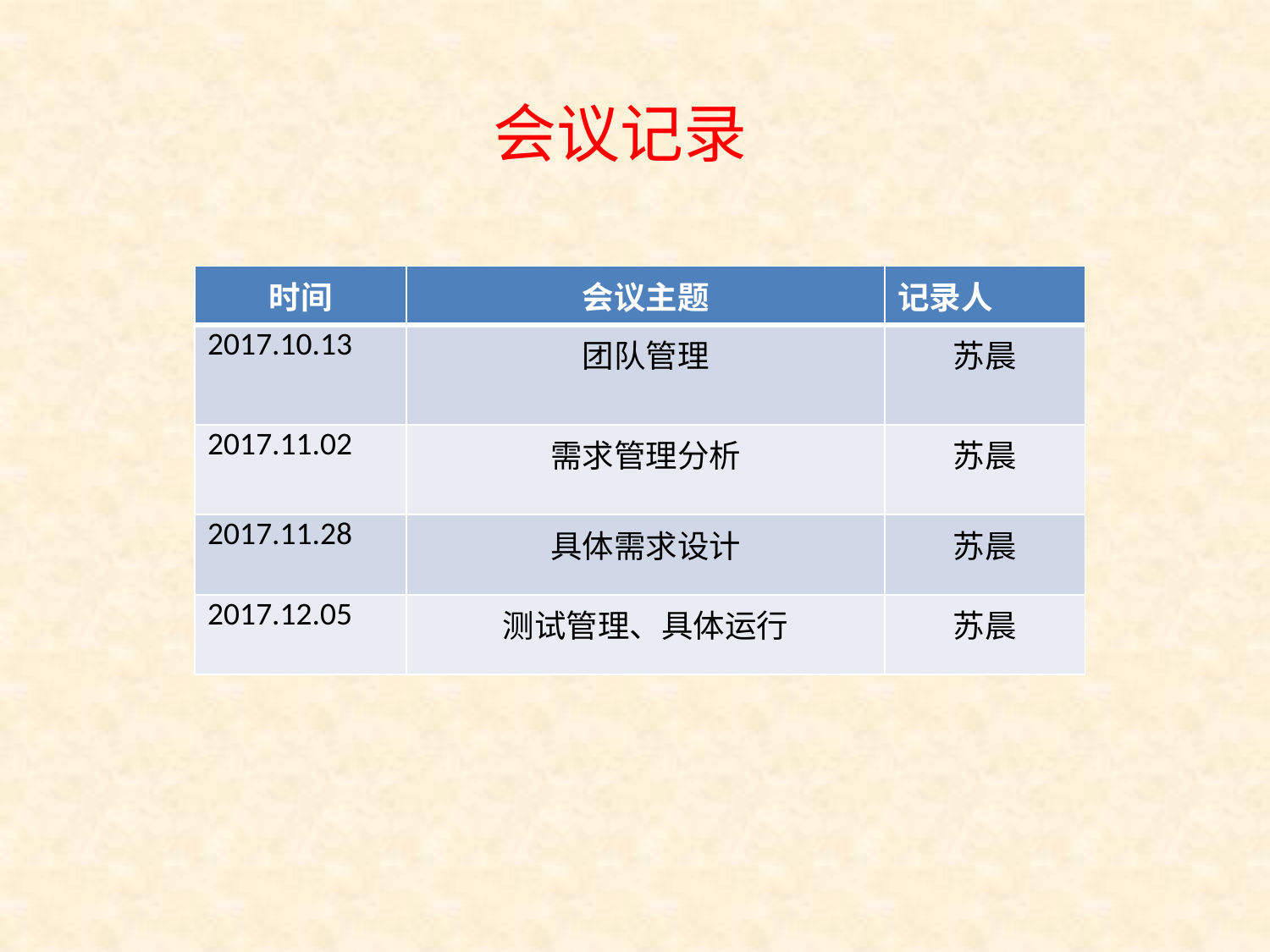

会议记录
| 时间 | 会议主题 | 记录人 |
| --- | --- | --- |
| 2017.10.13 | 团队管理 | 苏晨 |
| 2017.11.02 | 需求管理分析 | 苏晨 |
| 2017.11.28 | 具体需求设计 | 苏晨 |
| 2017.12.05 | 测试管理、具体运行 | 苏晨 |